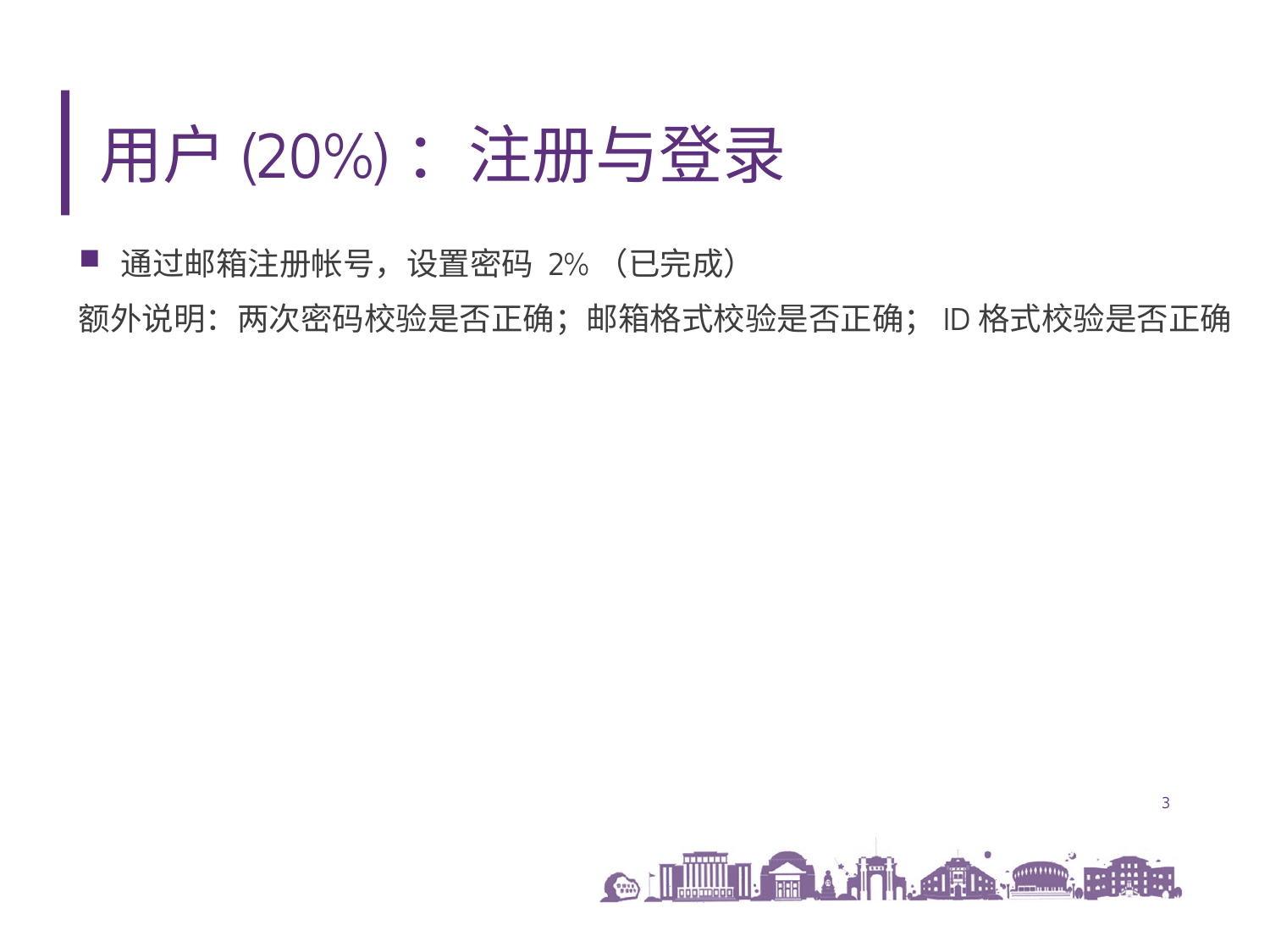

# 用户(20%)：注册与登录
通过邮箱注册帐号，设置密码 2%（已完成）
额外说明：两次密码校验是否正确；邮箱格式校验是否正确；ID格式校验是否正确

3